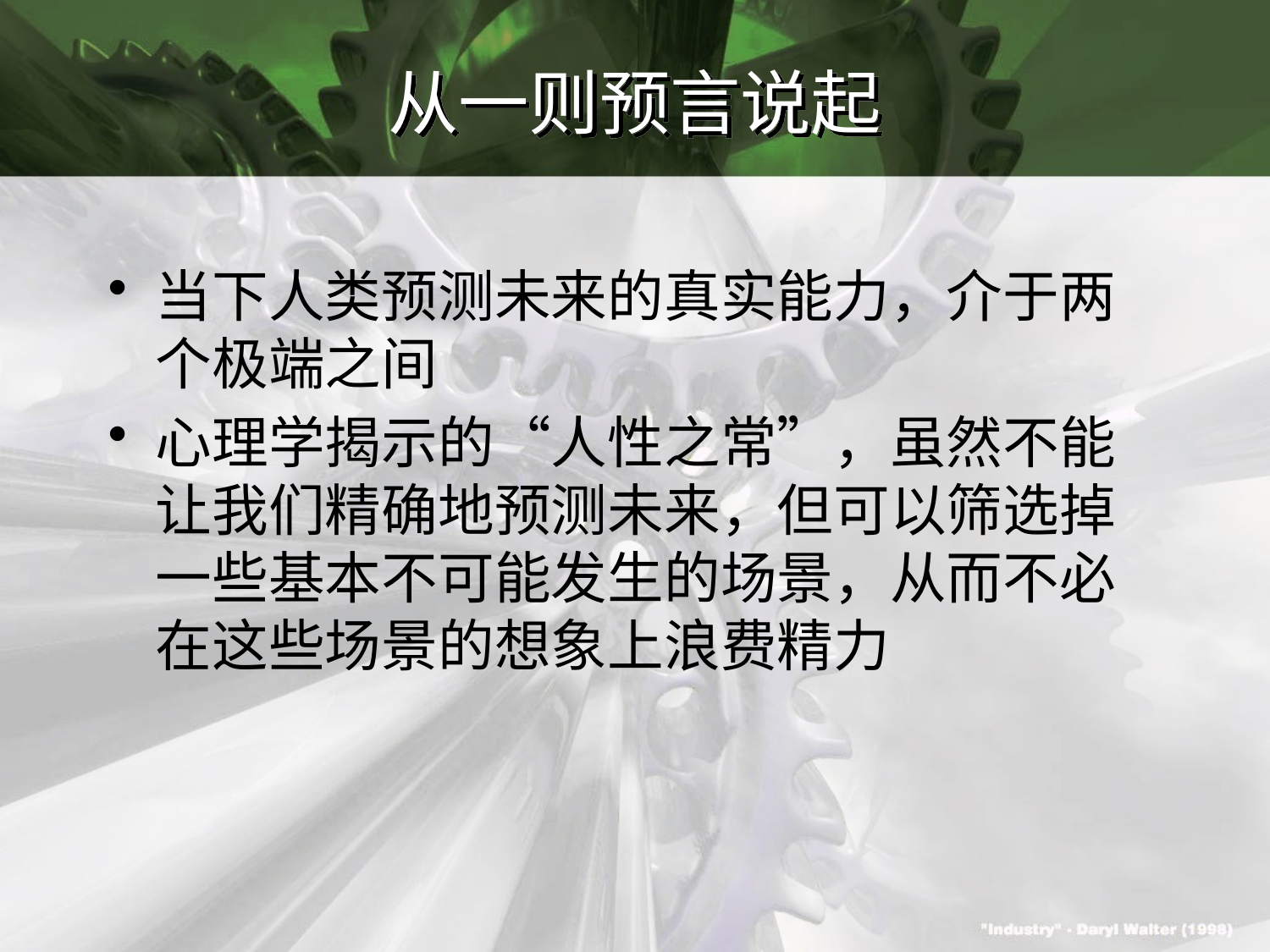

# 从一则预言说起
当下人类预测未来的真实能力，介于两个极端之间
心理学揭示的“人性之常”，虽然不能让我们精确地预测未来，但可以筛选掉一些基本不可能发生的场景，从而不必在这些场景的想象上浪费精力